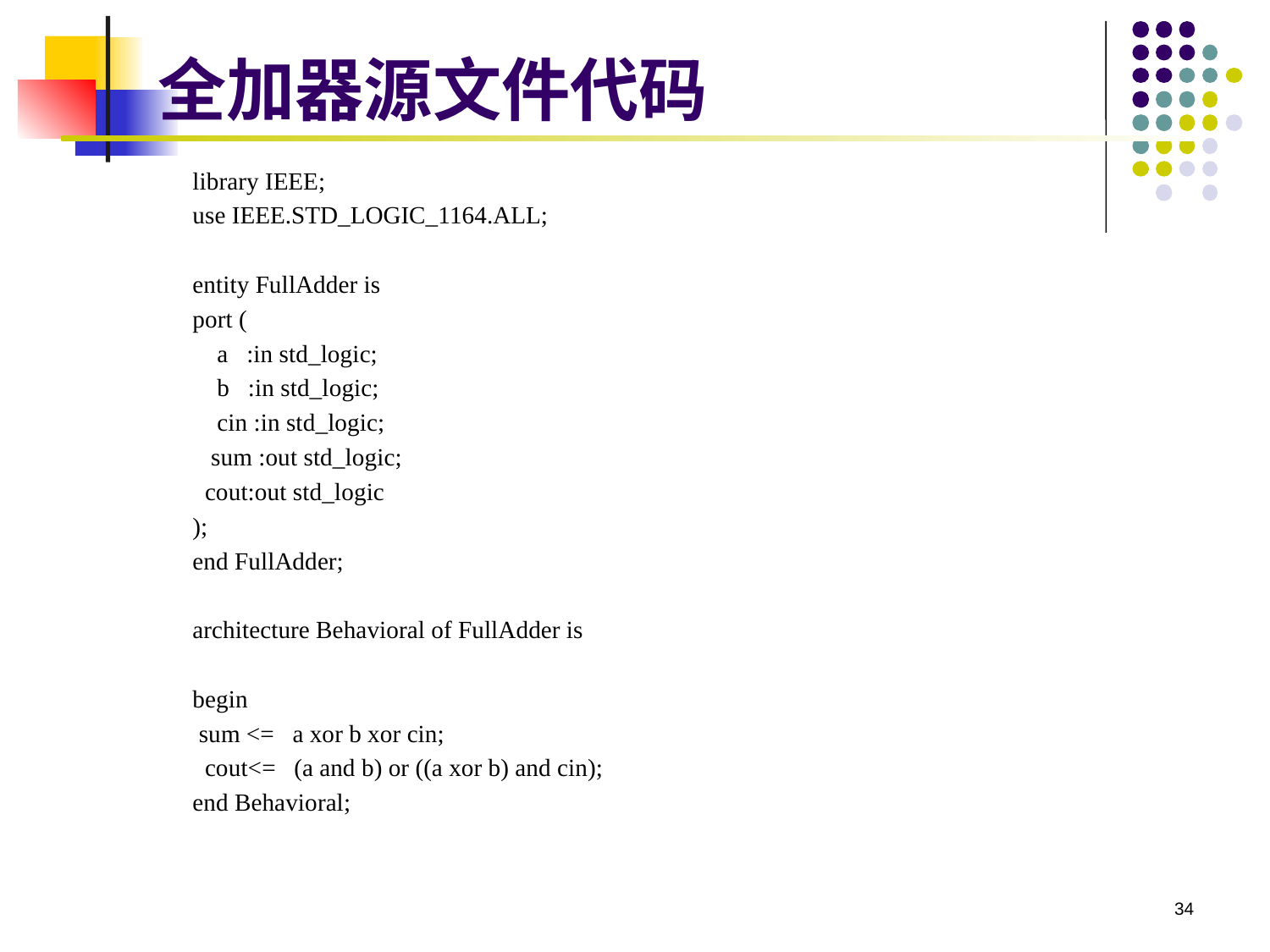

# 全加器源文件代码
library IEEE;
use IEEE.STD_LOGIC_1164.ALL;

entity FullAdder is
port (
    a   :in std_logic;
    b   :in std_logic;
    cin :in std_logic;
   sum :out std_logic;
  cout:out std_logic
);
end FullAdder;

architecture Behavioral of FullAdder is

begin
 sum <=   a xor b xor cin;
  cout<=   (a and b) or ((a xor b) and cin);
end Behavioral;

34